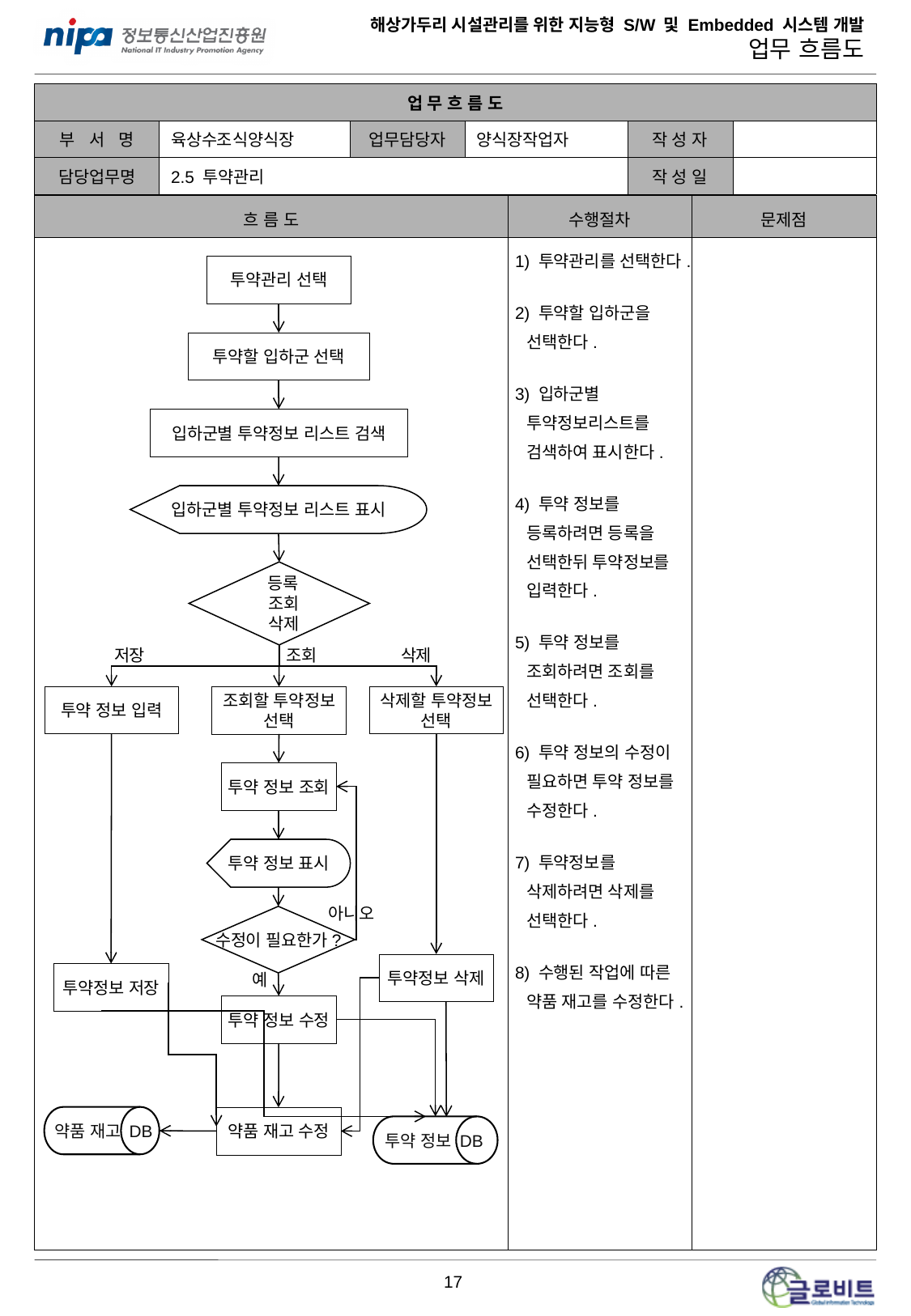

| 업 무 흐 름 도 |  |  |  |  |  |
| --- | --- | --- | --- | --- | --- |
| 부 서 명 | 육상수조식양식장 | 업무담당자 | 양식장작업자 | 작 성 자 |  |
| 담당업무명 | 2.5 투약관리 |  |  | 작 성 일 |  |
| 흐 름 도 | 수행절차 | 문제점 |
| --- | --- | --- |
|  | 1) 투약관리를 선택한다. 2) 투약할 입하군을 선택한다. 3) 입하군별 투약정보리스트를 검색하여 표시한다. 4) 투약 정보를 등록하려면 등록을 선택한뒤 투약정보를 입력한다. 5) 투약 정보를 조회하려면 조회를 선택한다. 6) 투약 정보의 수정이 필요하면 투약 정보를 수정한다. 7) 투약정보를 삭제하려면 삭제를 선택한다. 8) 수행된 작업에 따른 약품 재고를 수정한다. |  |
투약관리 선택
투약할 입하군 선택
입하군별 투약정보 리스트 검색
입하군별 투약정보 리스트 표시
 등록
 조회
 삭제
저장
조회
삭제
투약 정보 입력
삭제할 투약정보
선택
조회할 투약정보
선택
투약 정보 조회
투약 정보 표시
아니오
수정이 필요한가?
투약정보 삭제
투약정보 저장
예
투약 정보 수정
    약품 재고 DB
약품 재고 수정
   투약 정보 DB